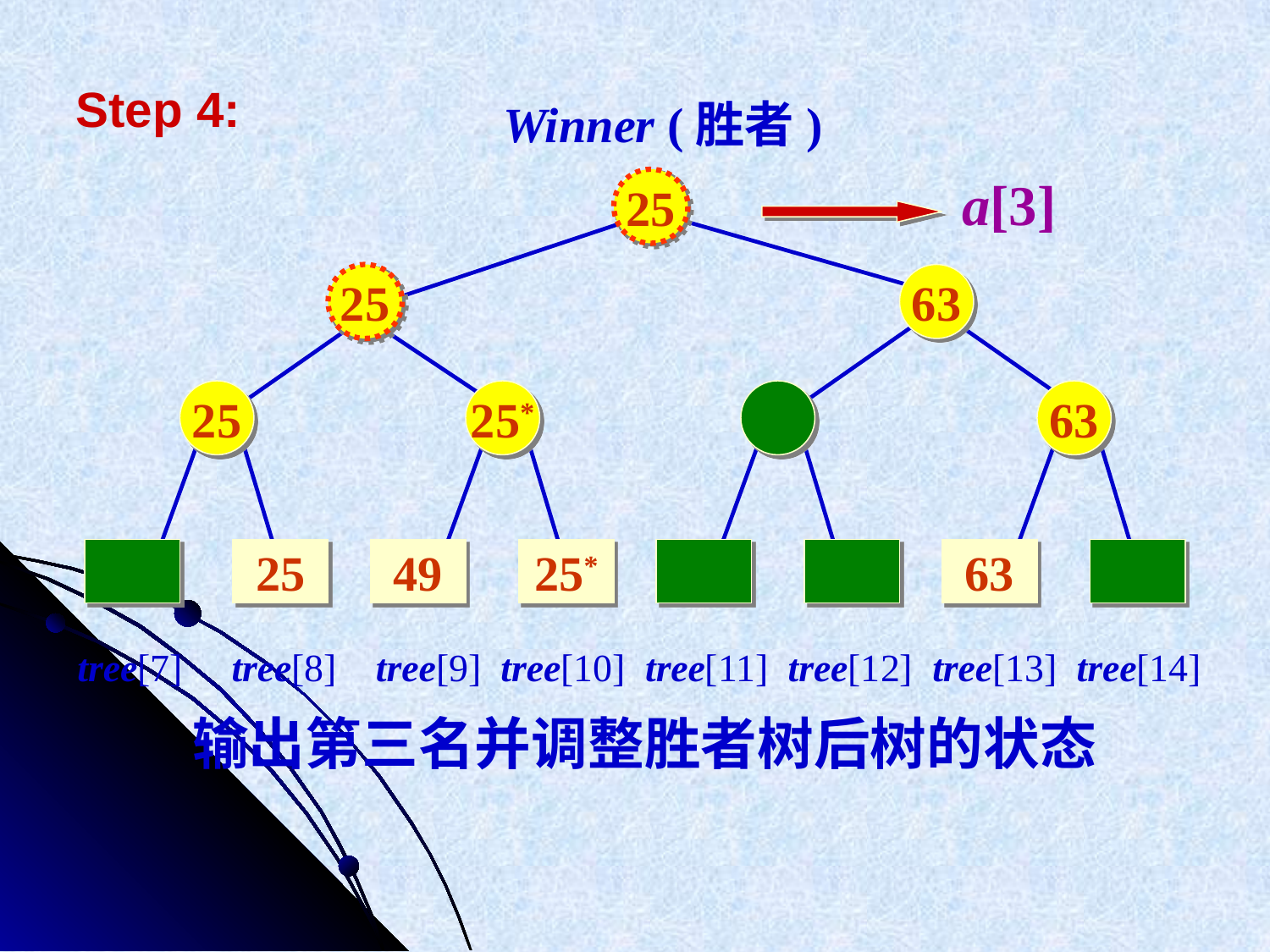

Step 4:
Winner (胜者)
a[3]
25

25
63

25
25*

63

25
49
25*

63

tree[7]     tree[8]    tree[9]  tree[10]  tree[11]  tree[12]  tree[13]  tree[14]
输出第三名并调整胜者树后树的状态